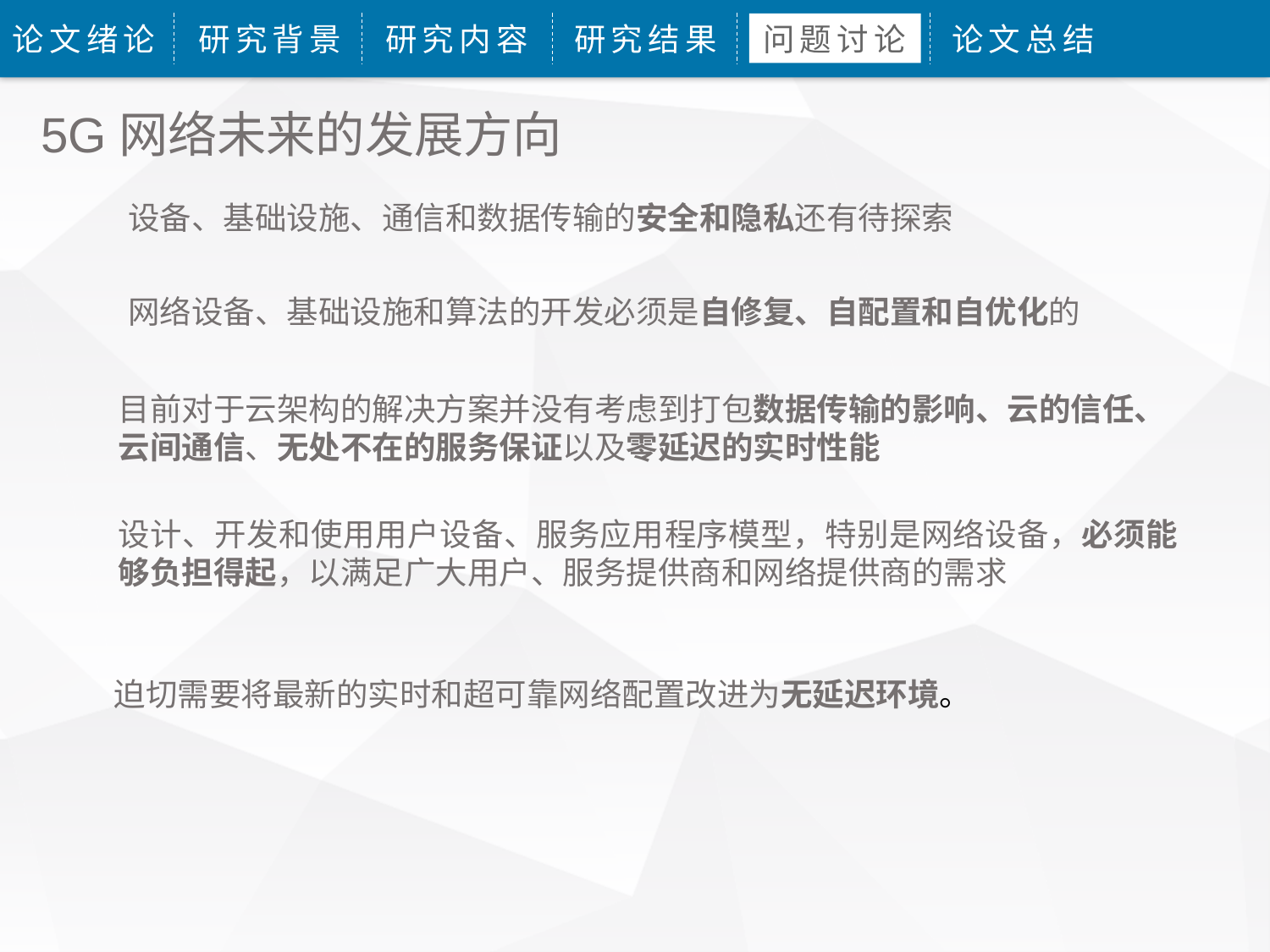

论文绪论
研究背景
研究内容
研究结果
问题讨论
论文总结

5G网络未来的发展方向
设备、基础设施、通信和数据传输的安全和隐私还有待探索
网络设备、基础设施和算法的开发必须是自修复、自配置和自优化的
目前对于云架构的解决方案并没有考虑到打包数据传输的影响、云的信任、云间通信、无处不在的服务保证以及零延迟的实时性能
设计、开发和使用用户设备、服务应用程序模型，特别是网络设备，必须能够负担得起，以满足广大用户、服务提供商和网络提供商的需求
迫切需要将最新的实时和超可靠网络配置改进为无延迟环境。